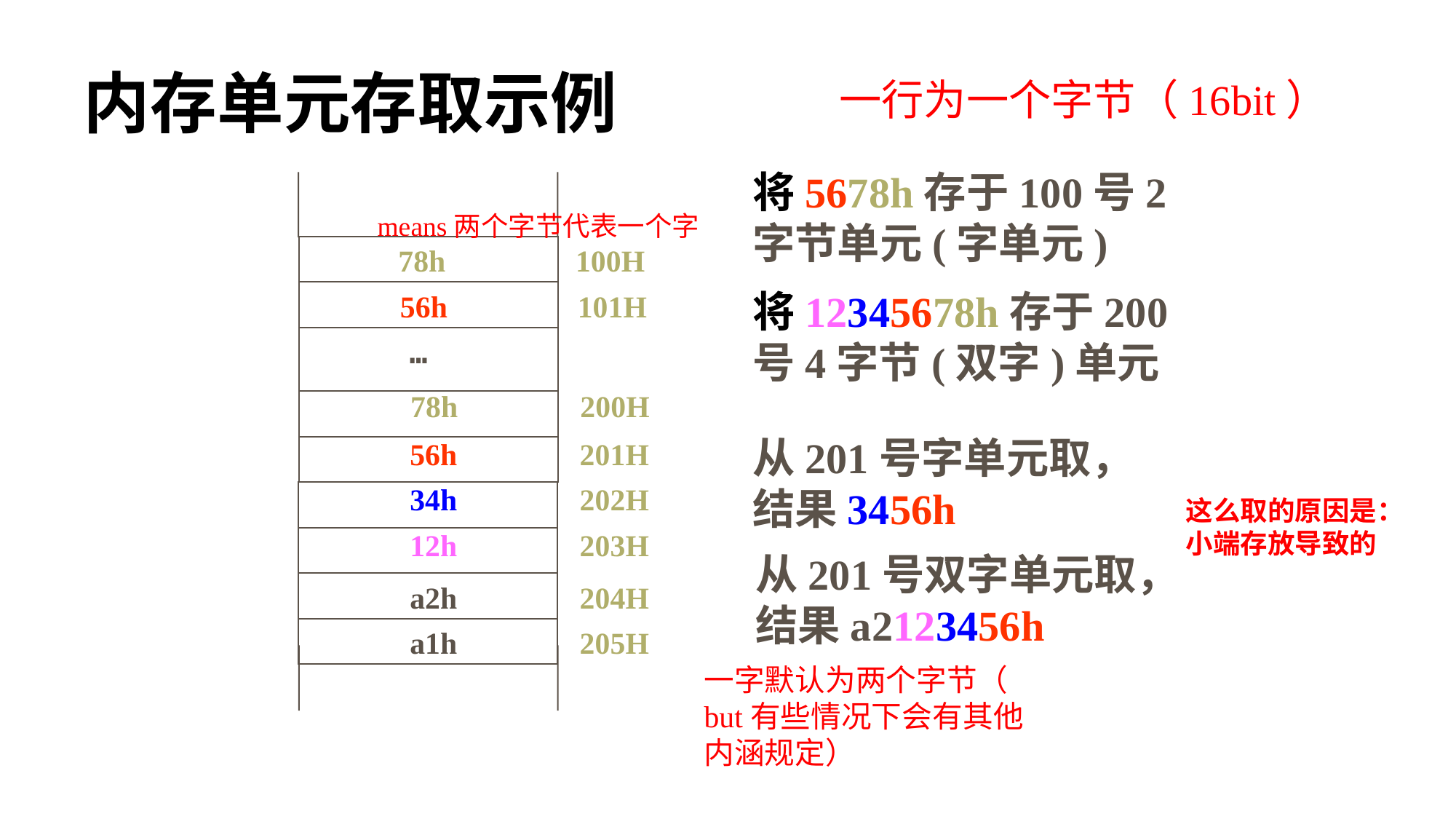

# 内存单元存取示例
一行为一个字节（16bit）
将5678h存于100号2字节单元(字单元)

             78h                 100H

            56h                 101H

…
            78h                200H

            56h                201H

            34h                202H

            12h                203H

            a2h                204H

            a1h                205H

means两个字节代表一个字
将12345678h存于200号4字节(双字)单元
从201号字单元取，结果3456h
这么取的原因是：小端存放导致的
从201号双字单元取，结果a2123456h
一字默认为两个字节（
but有些情况下会有其他
内涵规定）